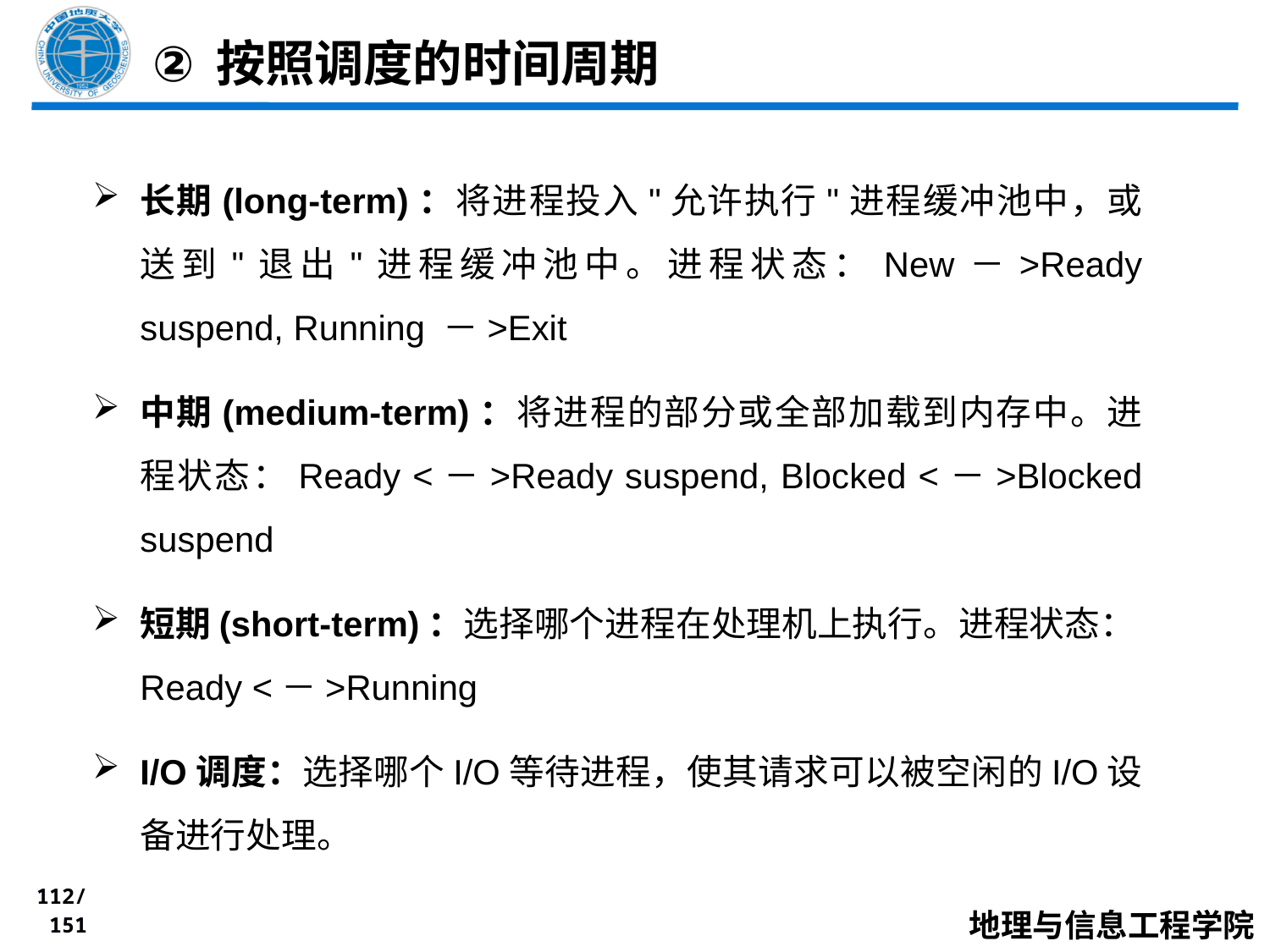

按照调度的时间周期
长期(long-term)：将进程投入"允许执行"进程缓冲池中，或送到"退出"进程缓冲池中。进程状态：New－>Ready suspend, Running －>Exit
中期(medium-term)：将进程的部分或全部加载到内存中。进程状态：Ready <－>Ready suspend, Blocked <－>Blocked suspend
短期(short-term)：选择哪个进程在处理机上执行。进程状态：Ready <－>Running
I/O调度：选择哪个I/O等待进程，使其请求可以被空闲的I/O设备进行处理。